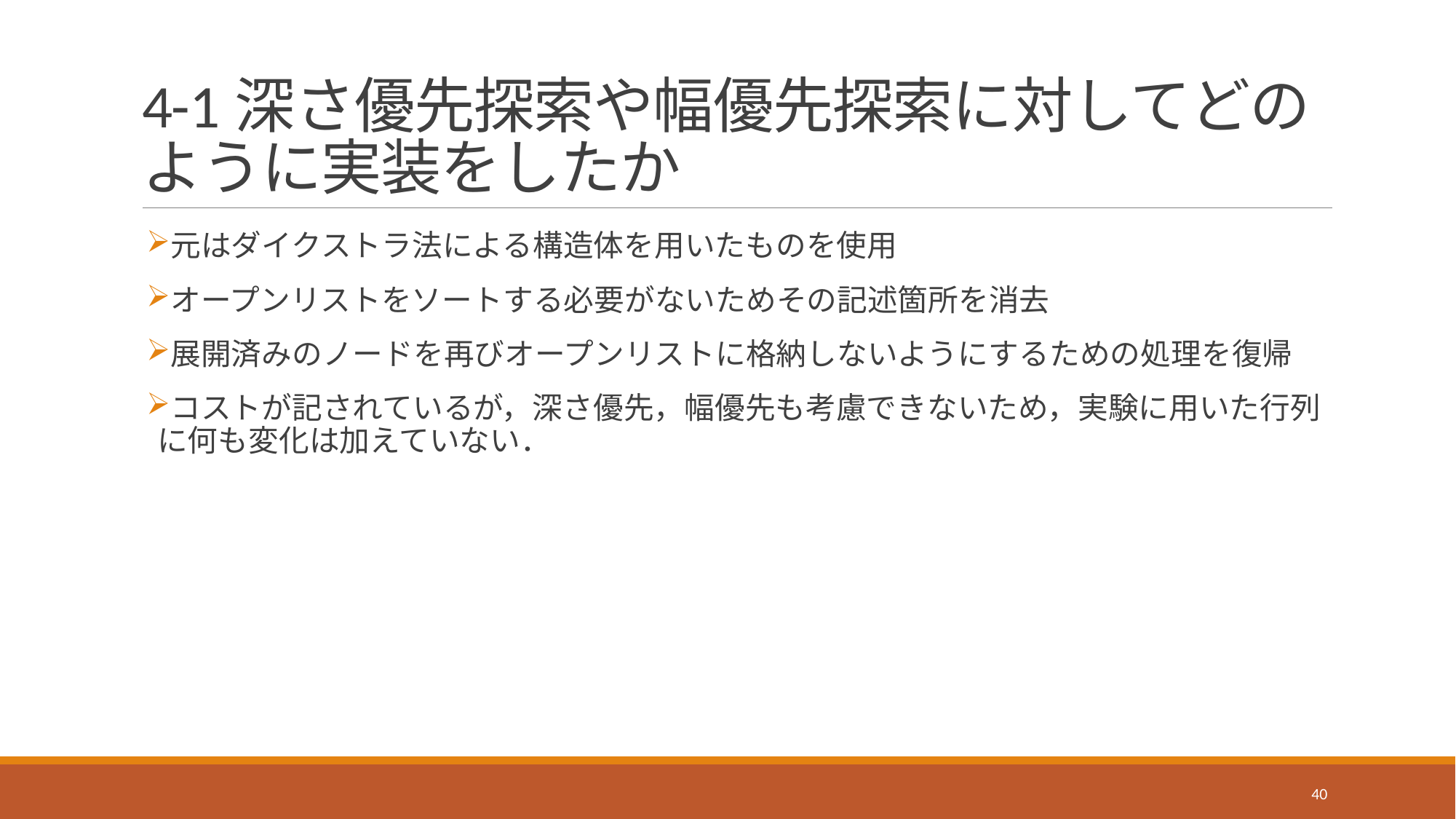

# 4-1深さ優先探索や幅優先探索に対してどのように実装をしたか
元はダイクストラ法による構造体を用いたものを使用
オープンリストをソートする必要がないためその記述箇所を消去
展開済みのノードを再びオープンリストに格納しないようにするための処理を復帰
コストが記されているが，深さ優先，幅優先も考慮できないため，実験に用いた行列に何も変化は加えていない．

40